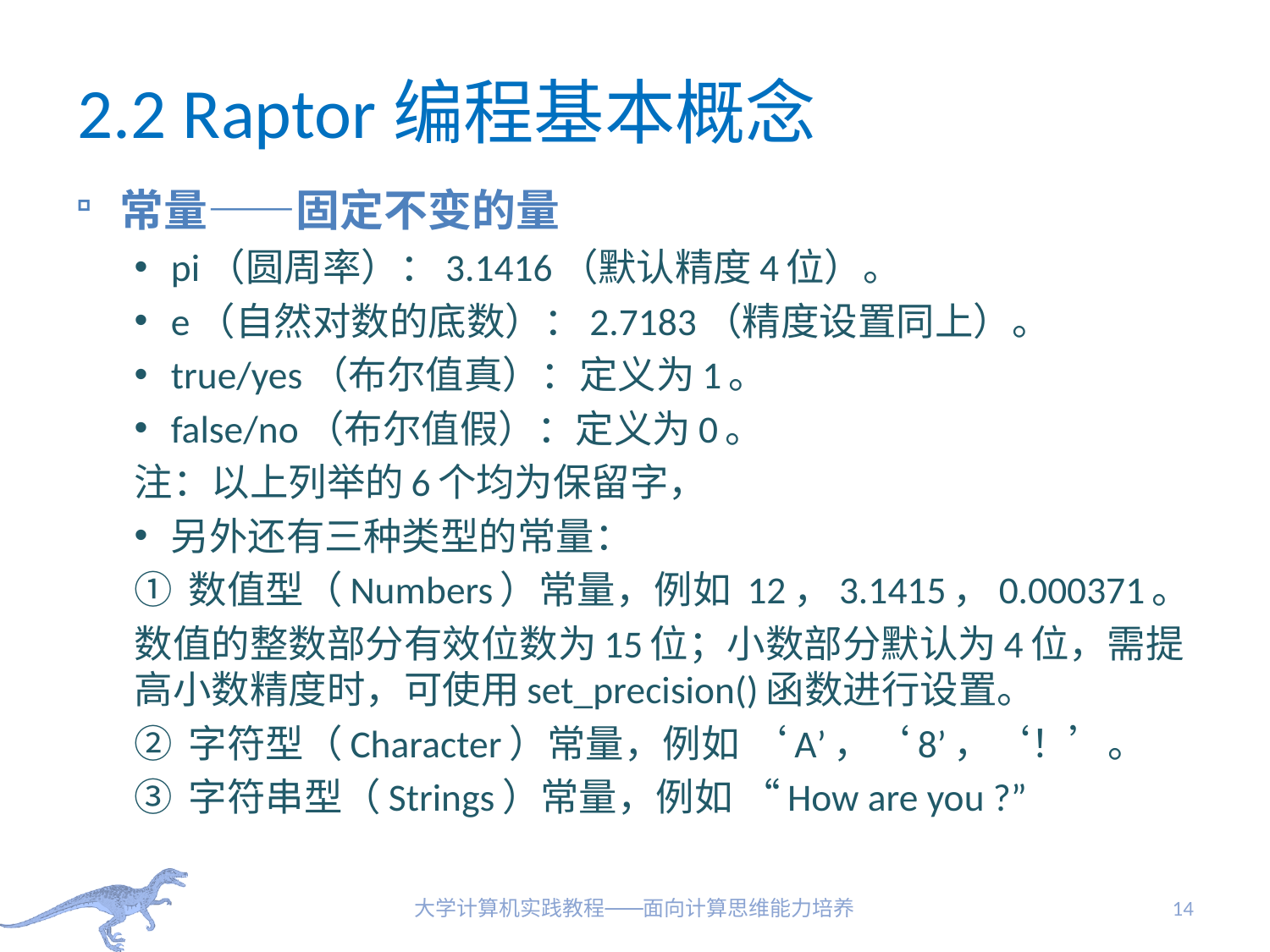

# 2.2 Raptor编程基本概念
常量——固定不变的量
pi（圆周率）：3.1416（默认精度4位）。
e（自然对数的底数）：2.7183（精度设置同上）。
true/yes（布尔值真）：定义为1。
false/no（布尔值假）：定义为0。
注：以上列举的6个均为保留字，
另外还有三种类型的常量：
① 数值型（Numbers）常量，例如 12，3.1415，0.000371。
数值的整数部分有效位数为15位；小数部分默认为4位，需提高小数精度时，可使用set_precision()函数进行设置。
② 字符型（Character）常量，例如 ‘A’，‘8’，‘！’。
③ 字符串型（Strings）常量，例如 “How are you ?”

大学计算机实践教程——面向计算思维能力培养
14